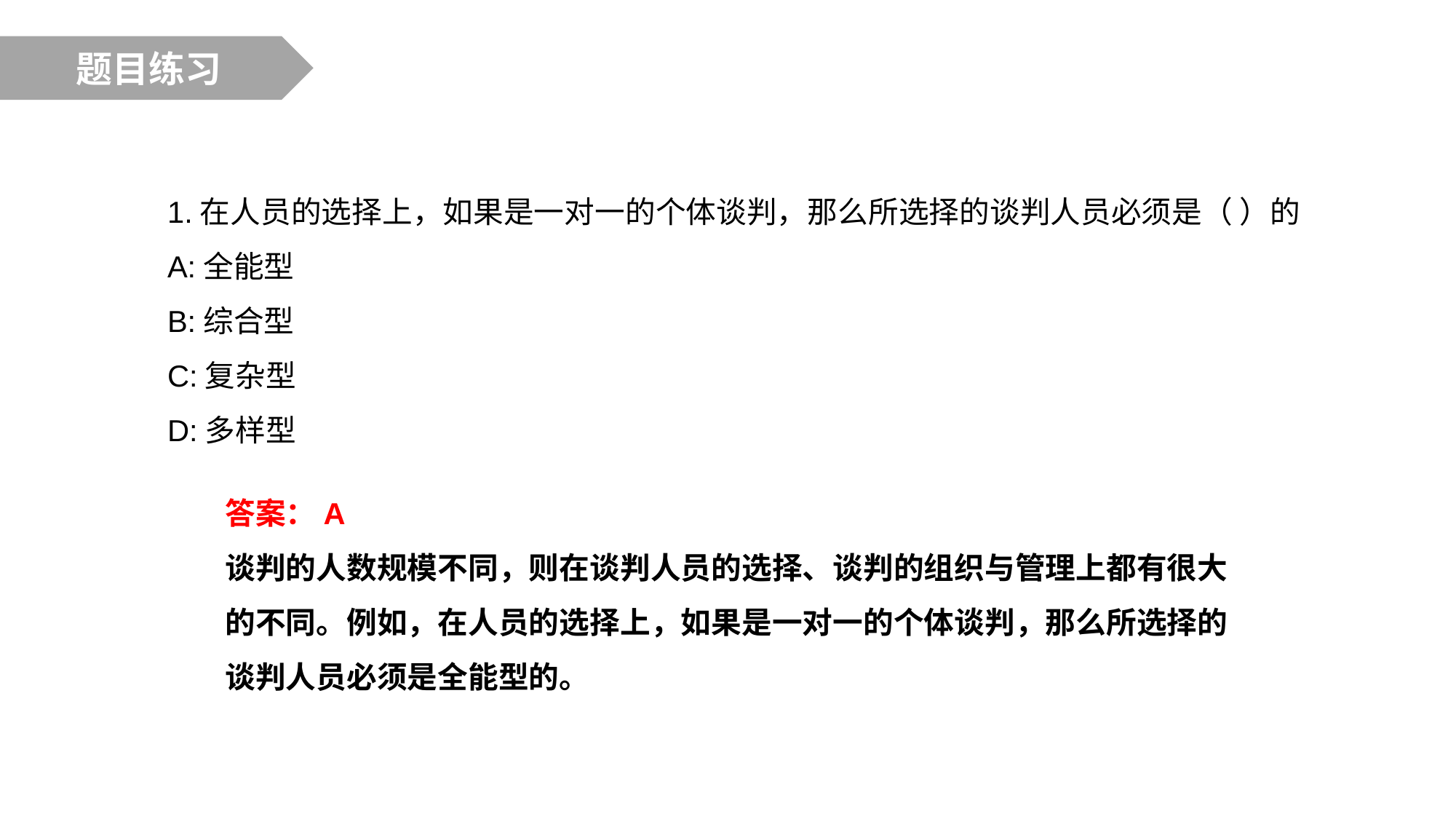

题目练习
1.在人员的选择上，如果是一对一的个体谈判，那么所选择的谈判人员必须是（ ）的
A:全能型
B:综合型
C:复杂型
D:多样型
答案：A
谈判的人数规模不同，则在谈判人员的选择、谈判的组织与管理上都有很大的不同。例如，在人员的选择上，如果是一对一的个体谈判，那么所选择的谈判人员必须是全能型的。